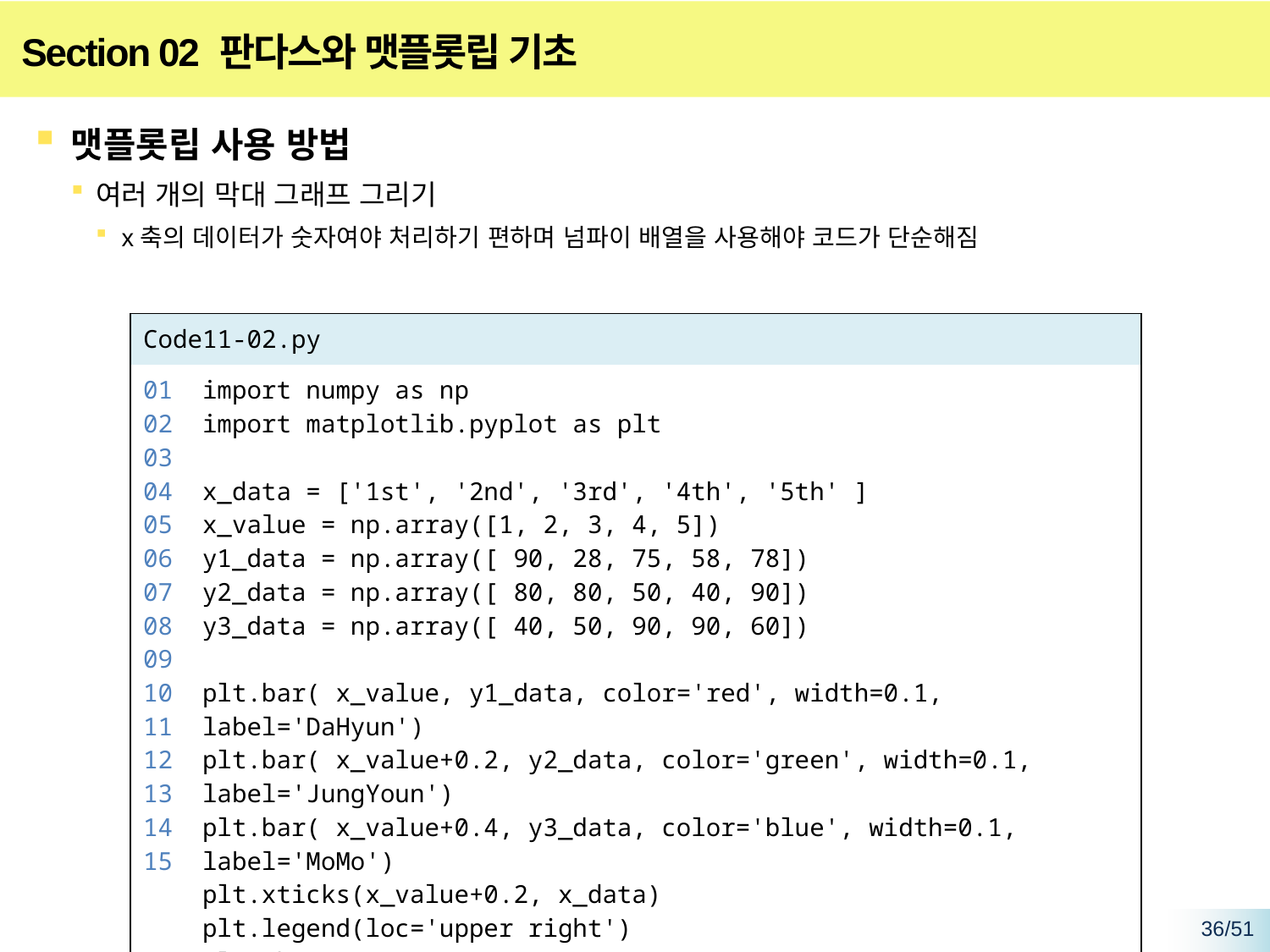

# Section 02 판다스와 맷플롯립 기초
맷플롯립 사용 방법
여러 개의 막대 그래프 그리기
x축의 데이터가 숫자여야 처리하기 편하며 넘파이 배열을 사용해야 코드가 단순해짐
| Code11-02.py |  |
| --- | --- |
| 01 02 03 04 05 06 07 08 09 10 11 12 13 14 15 | import numpy as np import matplotlib.pyplot as plt x\_data = ['1st', '2nd', '3rd', '4th', '5th' ] x\_value = np.array([1, 2, 3, 4, 5]) y1\_data = np.array([ 90, 28, 75, 58, 78]) y2\_data = np.array([ 80, 80, 50, 40, 90]) y3\_data = np.array([ 40, 50, 90, 90, 60]) plt.bar( x\_value, y1\_data, color='red', width=0.1, label='DaHyun') plt.bar( x\_value+0.2, y2\_data, color='green', width=0.1, label='JungYoun') plt.bar( x\_value+0.4, y3\_data, color='blue', width=0.1, label='MoMo') plt.xticks(x\_value+0.2, x\_data) plt.legend(loc='upper right') plt.show() |